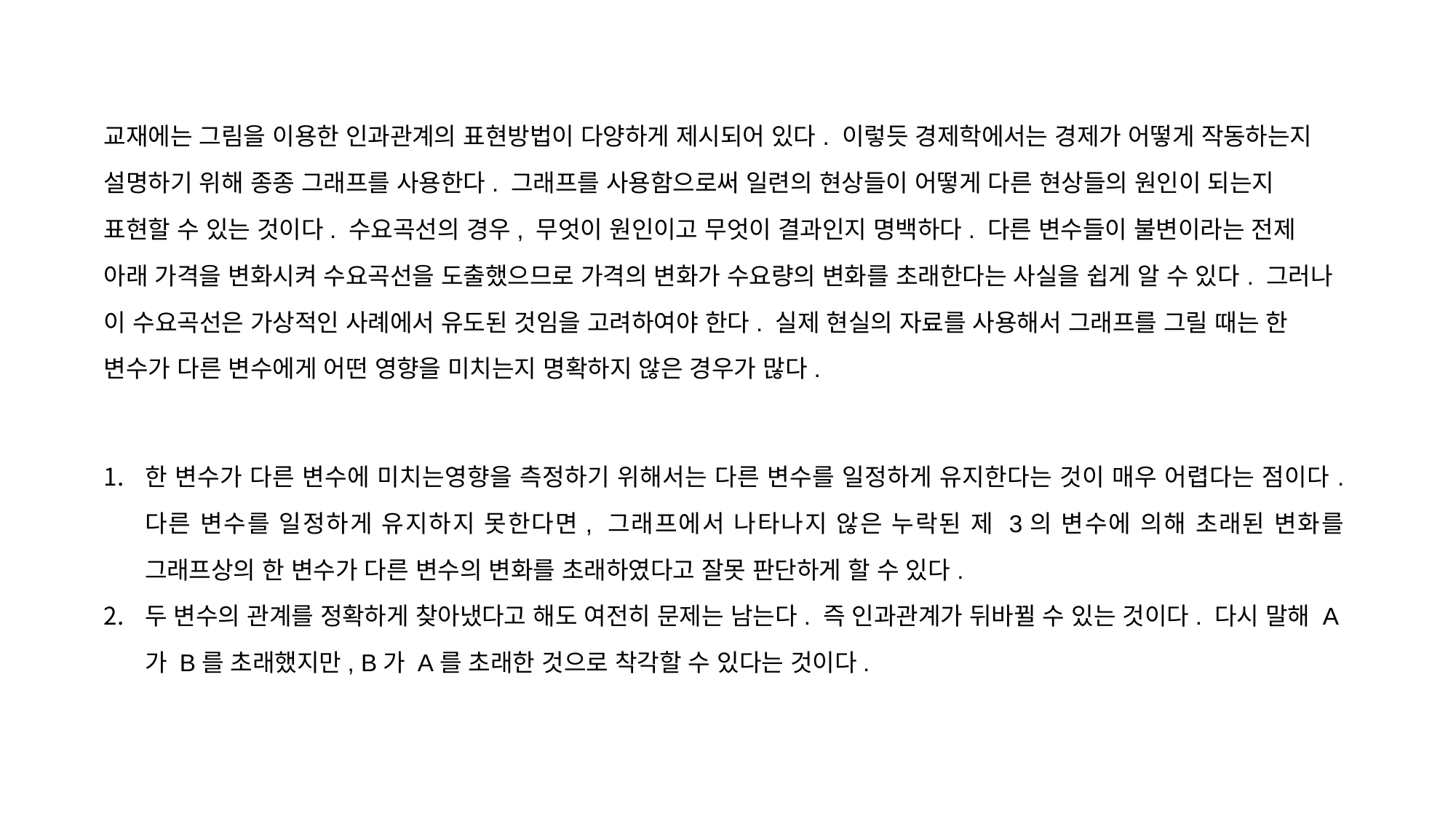

교재에는 그림을 이용한 인과관계의 표현방법이 다양하게 제시되어 있다. 이렇듯 경제학에서는 경제가 어떻게 작동하는지 설명하기 위해 종종 그래프를 사용한다. 그래프를 사용함으로써 일련의 현상들이 어떻게 다른 현상들의 원인이 되는지 표현할 수 있는 것이다. 수요곡선의 경우, 무엇이 원인이고 무엇이 결과인지 명백하다. 다른 변수들이 불변이라는 전제 아래 가격을 변화시켜 수요곡선을 도출했으므로 가격의 변화가 수요량의 변화를 초래한다는 사실을 쉽게 알 수 있다. 그러나 이 수요곡선은 가상적인 사례에서 유도된 것임을 고려하여야 한다. 실제 현실의 자료를 사용해서 그래프를 그릴 때는 한 변수가 다른 변수에게 어떤 영향을 미치는지 명확하지 않은 경우가 많다.

한 변수가 다른 변수에 미치는영향을 측정하기 위해서는 다른 변수를 일정하게 유지한다는 것이 매우 어렵다는 점이다. 다른 변수를 일정하게 유지하지 못한다면, 그래프에서 나타나지 않은 누락된 제 3의 변수에 의해 초래된 변화를 그래프상의 한 변수가 다른 변수의 변화를 초래하였다고 잘못 판단하게 할 수 있다.
두 변수의 관계를 정확하게 찾아냈다고 해도 여전히 문제는 남는다. 즉 인과관계가 뒤바뀔 수 있는 것이다. 다시 말해 A가 B를 초래했지만, B가 A를 초래한 것으로 착각할 수 있다는 것이다.